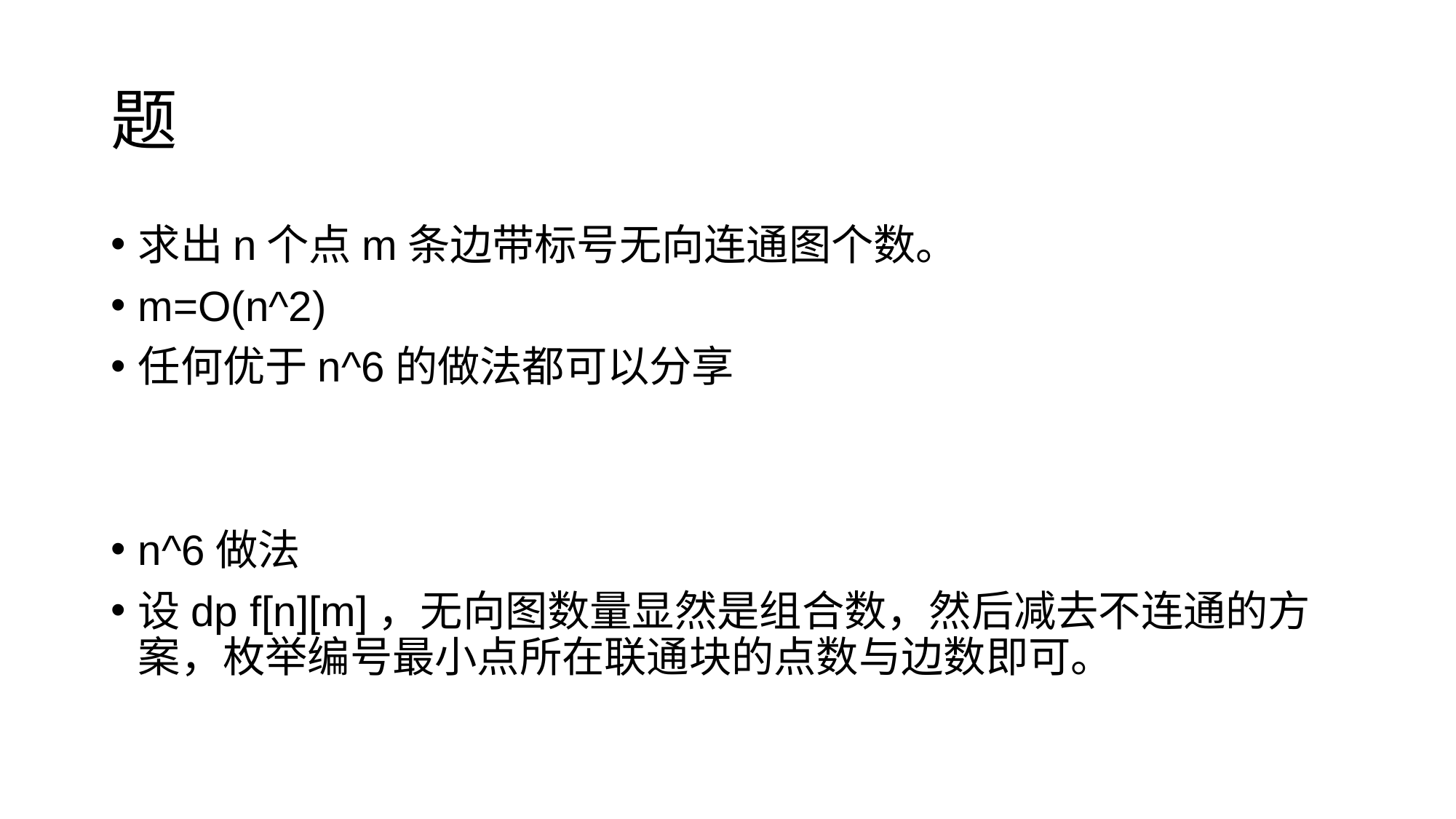

# 题
求出n个点m条边带标号无向连通图个数。
m=O(n^2)
任何优于n^6的做法都可以分享

n^6做法
设dp f[n][m]，无向图数量显然是组合数，然后减去不连通的方案，枚举编号最小点所在联通块的点数与边数即可。